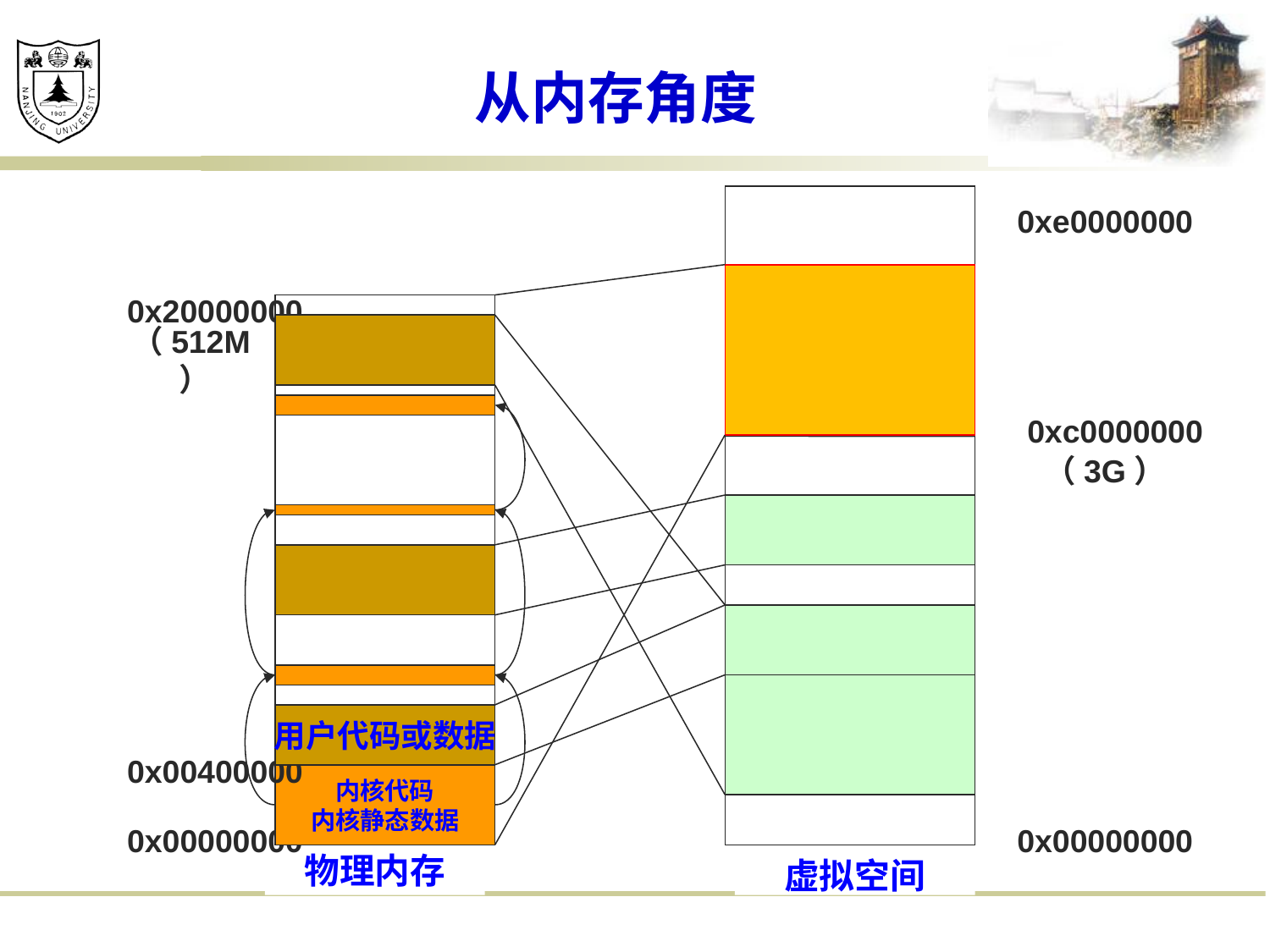

# 从内存角度

0xe0000000

0x20000000

（512M）

0xc0000000

（3G）

用户代码或数据
0x00400000
内核代码
内核静态数据
0x00000000
0x00000000
物理内存

虚拟空间
159